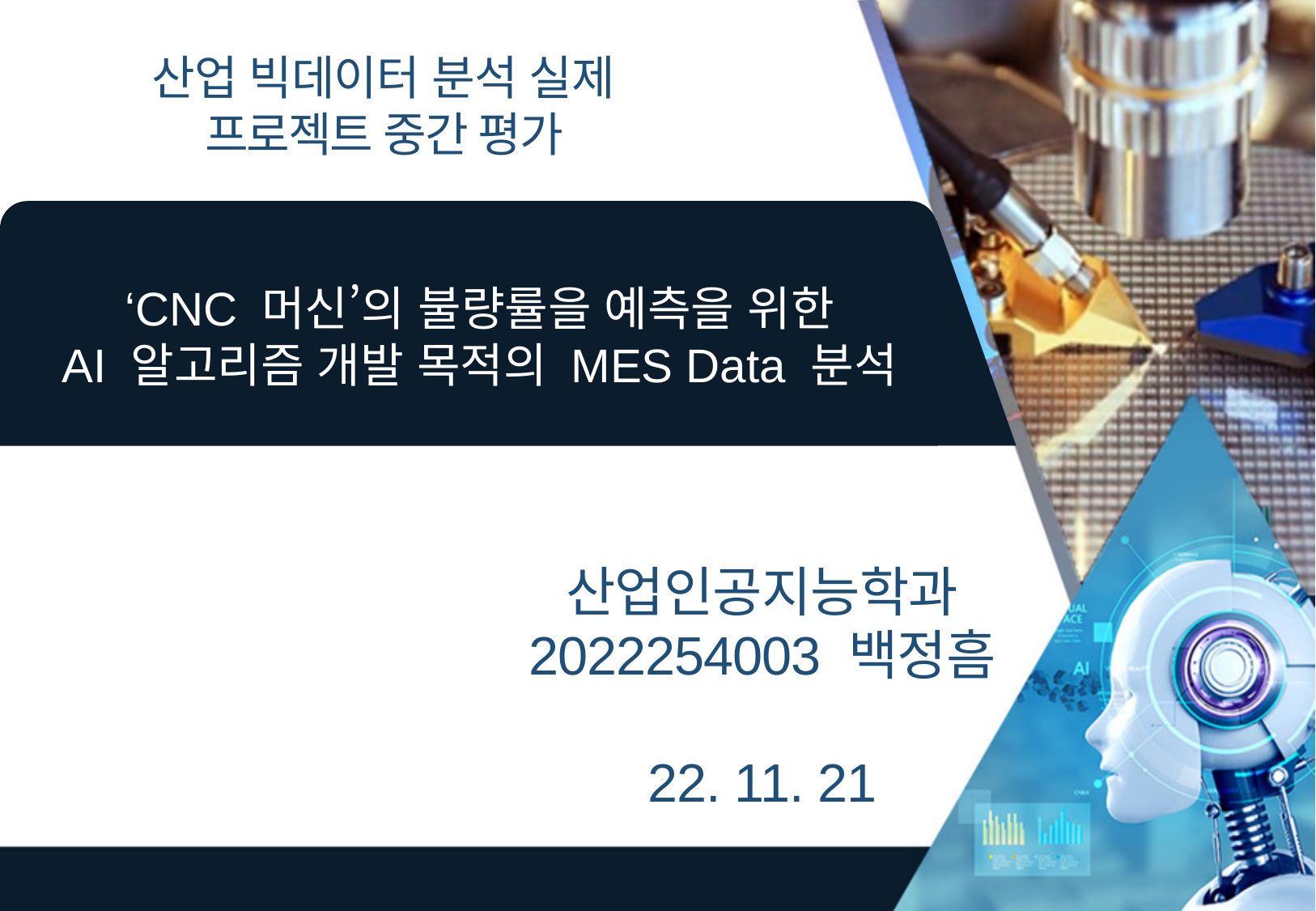

산업 빅데이터 분석 실제
프로젝트 중간 평가
‘CNC 머신’의 불량률을 예측을 위한
AI 알고리즘 개발 목적의 MES Data 분석
산업인공지능학과
2022254003 백정흠

22. 11. 21